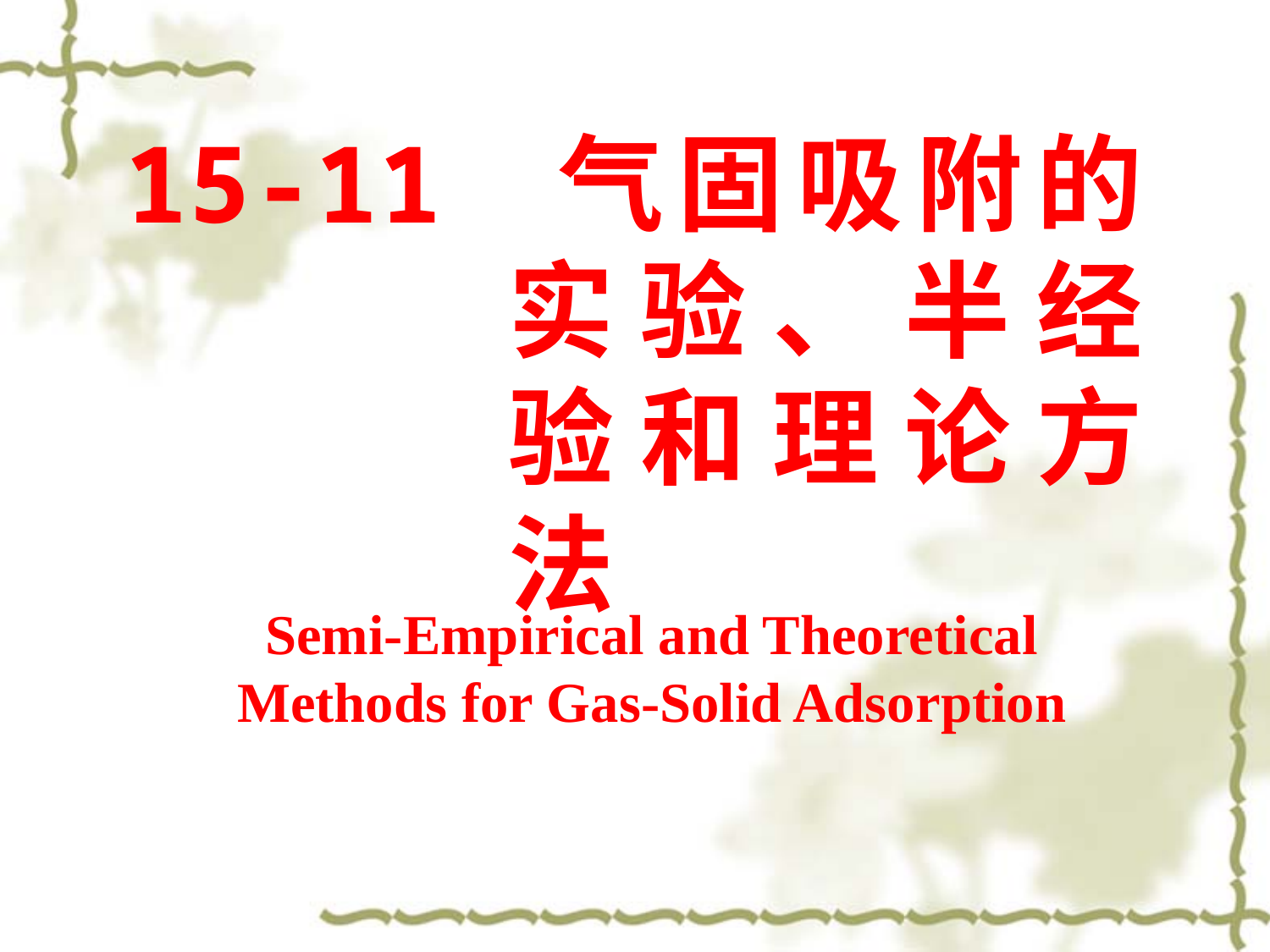

15-11 气固吸附的实验、半经验和理论方法
Semi-Empirical and Theoretical Methods for Gas-Solid Adsorption